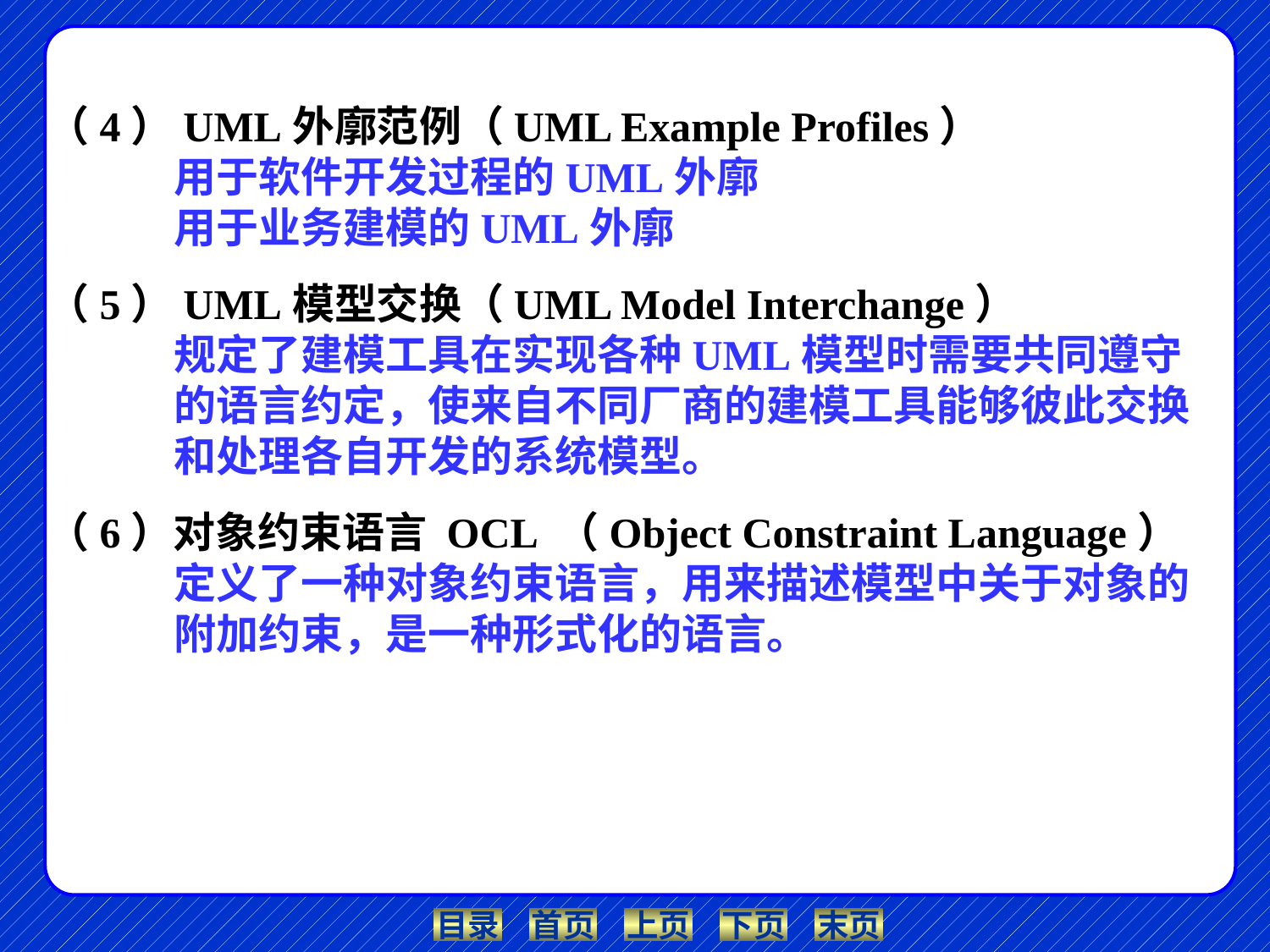

111
（4）UML外廓范例（UML Example Profiles）
用于软件开发过程的UML外廓
用于业务建模的UML外廓

（5）UML模型交换（UML Model Interchange）
规定了建模工具在实现各种UML模型时需要共同遵守的语言约定，使来自不同厂商的建模工具能够彼此交换和处理各自开发的系统模型。

（6）对象约束语言 OCL （Object Constraint Language）
定义了一种对象约束语言，用来描述模型中关于对象的附加约束，是一种形式化的语言。